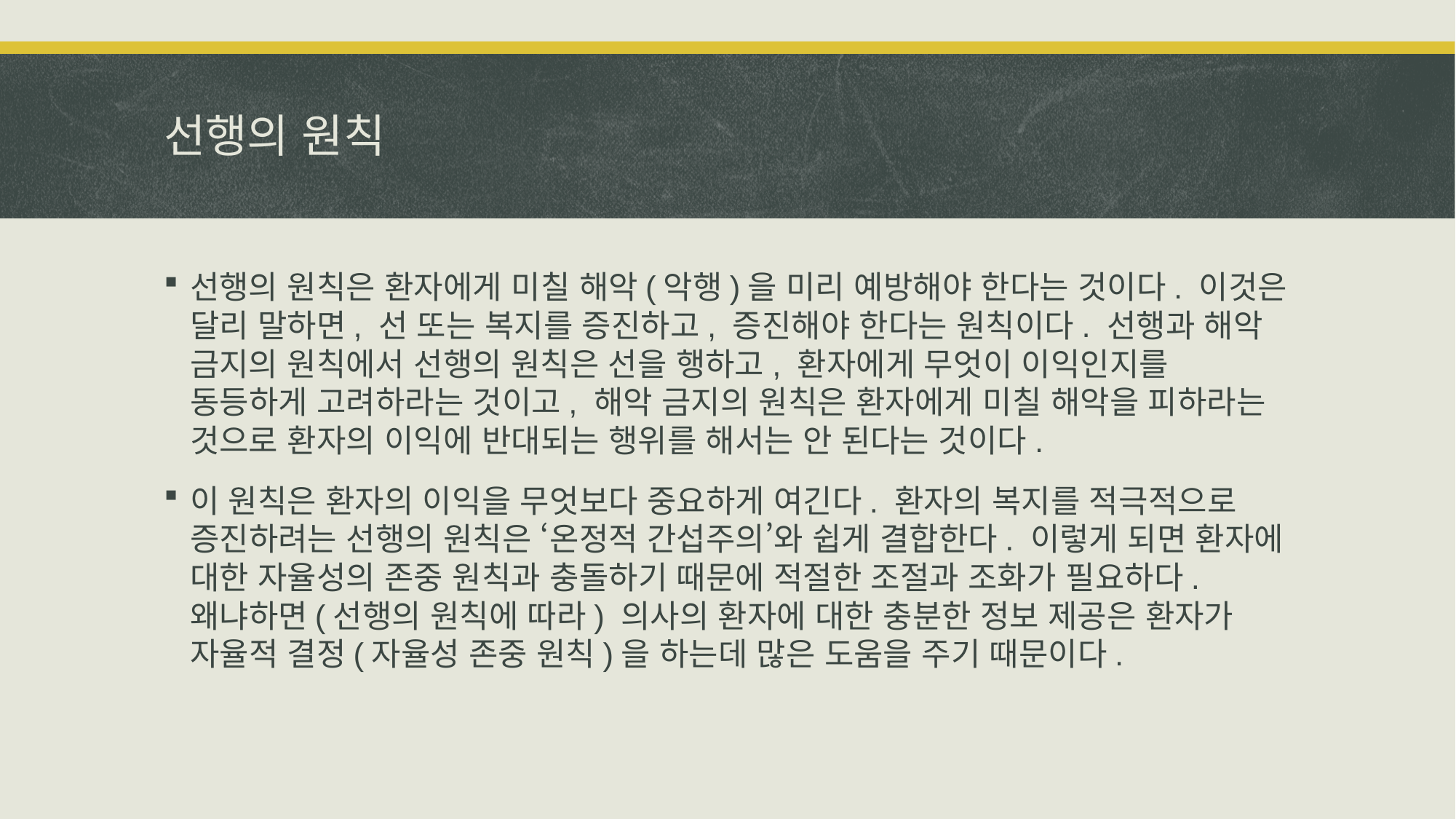

# 선행의 원칙
선행의 원칙은 환자에게 미칠 해악(악행)을 미리 예방해야 한다는 것이다. 이것은 달리 말하면, 선 또는 복지를 증진하고, 증진해야 한다는 원칙이다. 선행과 해악 금지의 원칙에서 선행의 원칙은 선을 행하고, 환자에게 무엇이 이익인지를 동등하게 고려하라는 것이고, 해악 금지의 원칙은 환자에게 미칠 해악을 피하라는 것으로 환자의 이익에 반대되는 행위를 해서는 안 된다는 것이다.
이 원칙은 환자의 이익을 무엇보다 중요하게 여긴다. 환자의 복지를 적극적으로 증진하려는 선행의 원칙은 ‘온정적 간섭주의’와 쉽게 결합한다. 이렇게 되면 환자에 대한 자율성의 존중 원칙과 충돌하기 때문에 적절한 조절과 조화가 필요하다. 왜냐하면(선행의 원칙에 따라) 의사의 환자에 대한 충분한 정보 제공은 환자가 자율적 결정(자율성 존중 원칙)을 하는데 많은 도움을 주기 때문이다.